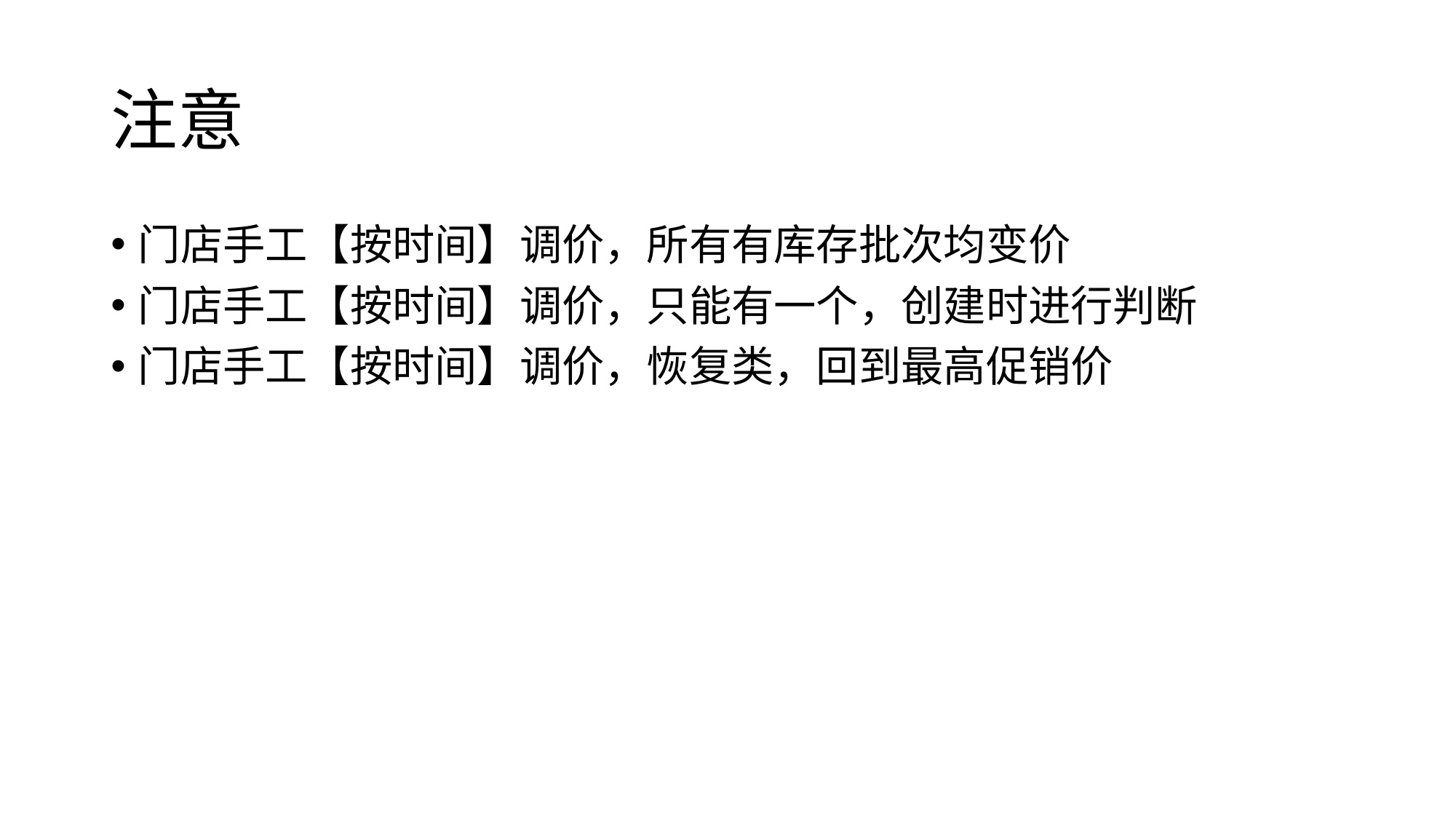

# 注意
门店手工【按时间】调价，所有有库存批次均变价
门店手工【按时间】调价，只能有一个，创建时进行判断
门店手工【按时间】调价，恢复类，回到最高促销价